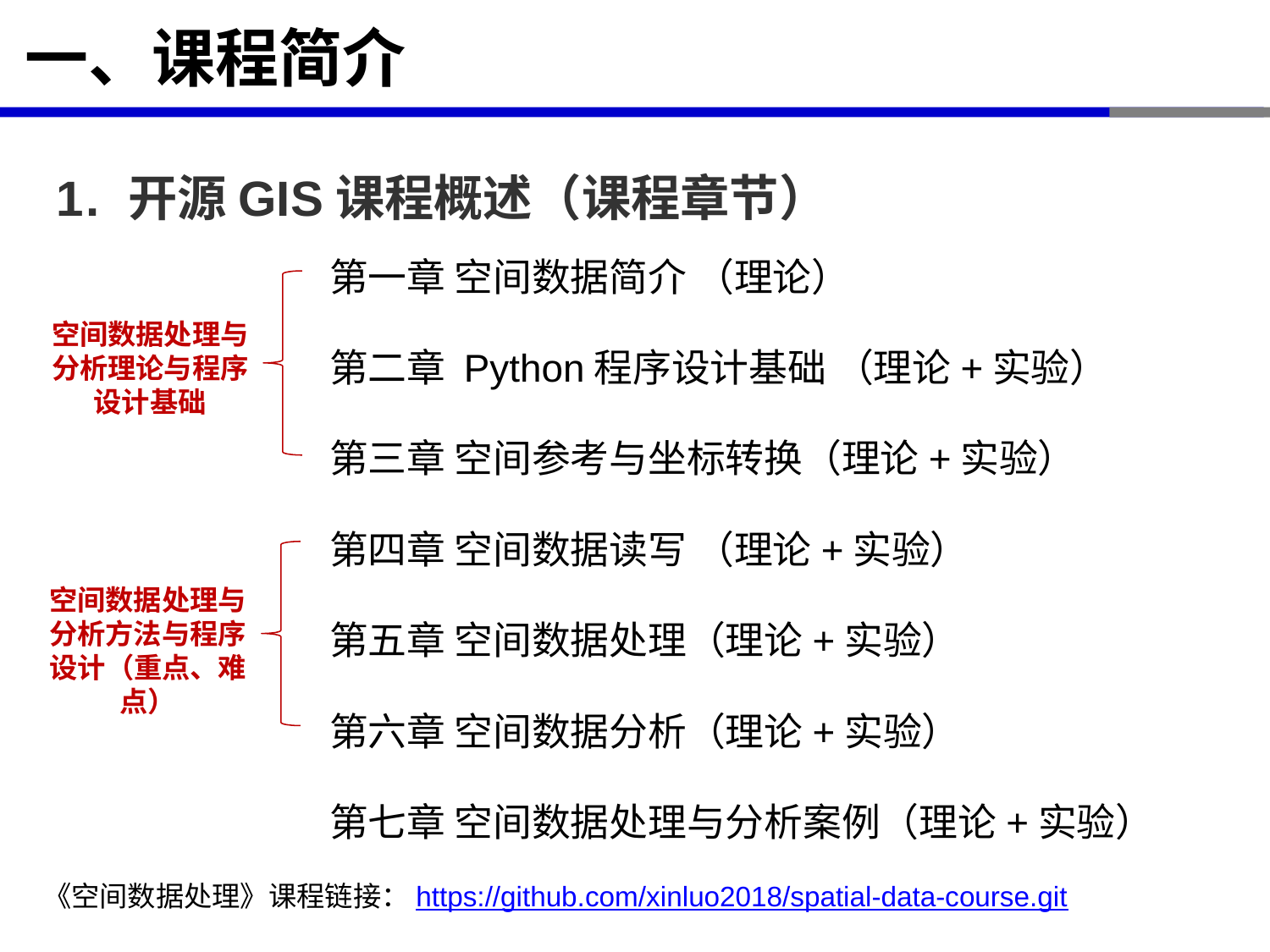

# 一、课程简介
开源GIS课程概述（课程章节）
第一章 空间数据简介 （理论）
第二章 Python程序设计基础 （理论+实验）
第三章 空间参考与坐标转换（理论+实验）
第四章 空间数据读写 （理论+实验）
第五章 空间数据处理（理论+实验）
第六章 空间数据分析（理论+实验）
第七章 空间数据处理与分析案例（理论+实验）

空间数据处理与分析理论与程序设计基础

空间数据处理与分析方法与程序设计（重点、难点）
《空间数据处理》课程链接：https://github.com/xinluo2018/spatial-data-course.git